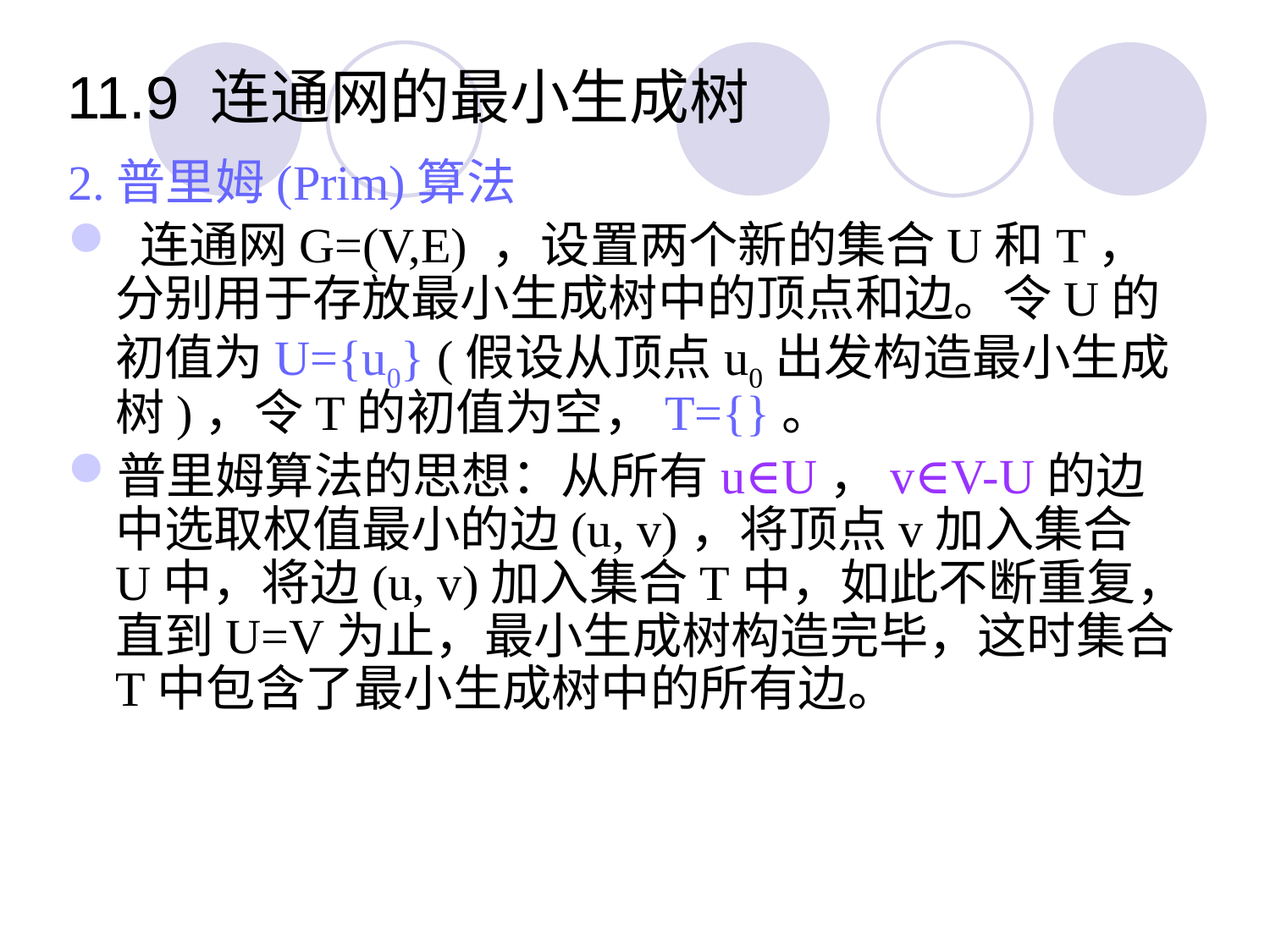

61
11.9 连通网的最小生成树

2.普里姆(Prim)算法
 连通网G=(V,E) ，设置两个新的集合U和T，分别用于存放最小生成树中的顶点和边。令U的初值为U={u0} (假设从顶点u0出发构造最小生成树)，令T的初值为空，T={}。
普里姆算法的思想：从所有u∈U，v∈V-U的边中选取权值最小的边(u, v)，将顶点v加入集合U中，将边(u, v)加入集合T中，如此不断重复，直到U=V为止，最小生成树构造完毕，这时集合T中包含了最小生成树中的所有边。